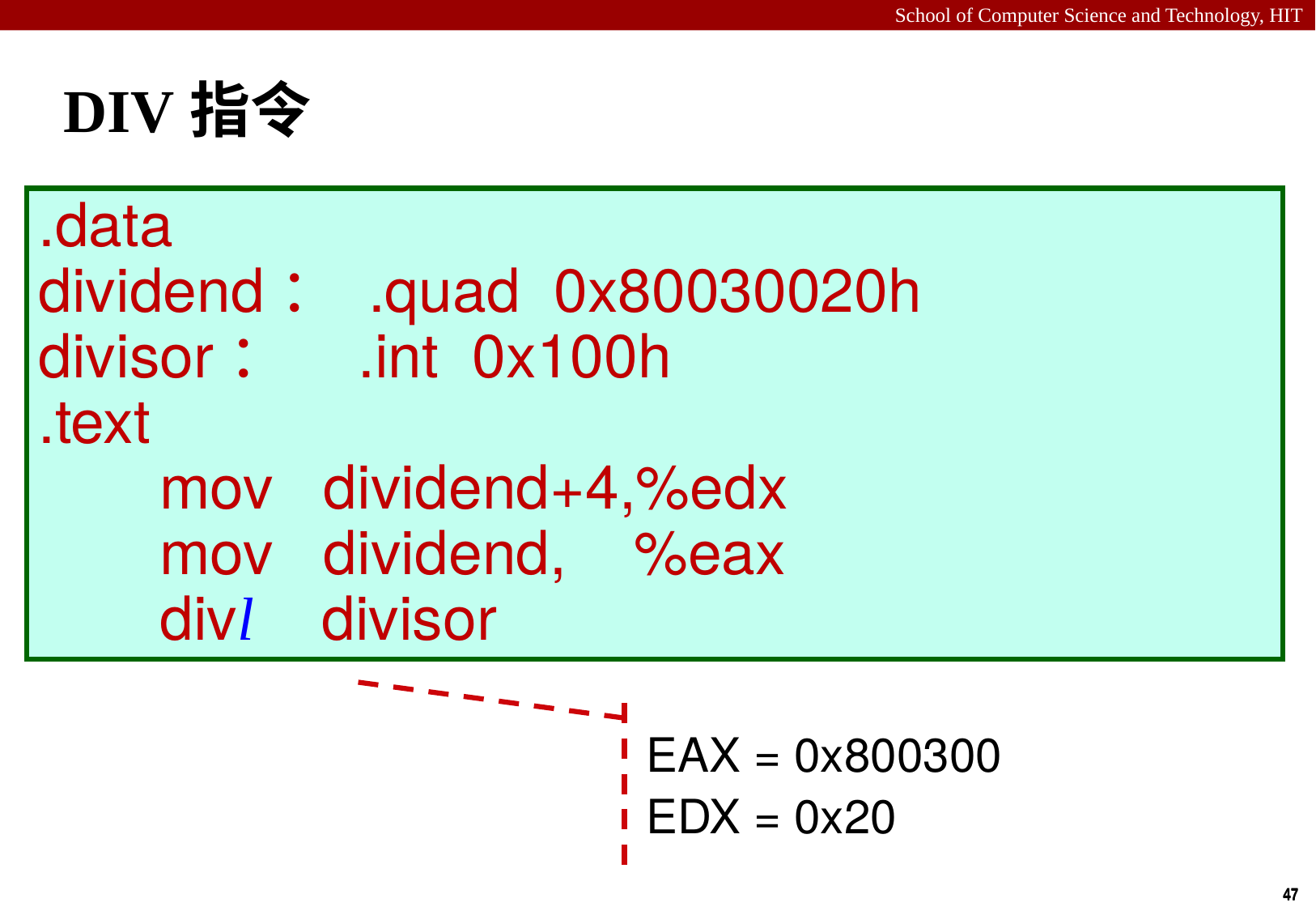

# DIV指令
.data
dividend： .quad  0x80030020h
divisor：    .int  0x100h
.text
	mov   dividend+4,%edx
	mov   dividend,    %eax
	divl    divisor
EAX = 0x800300
EDX = 0x20